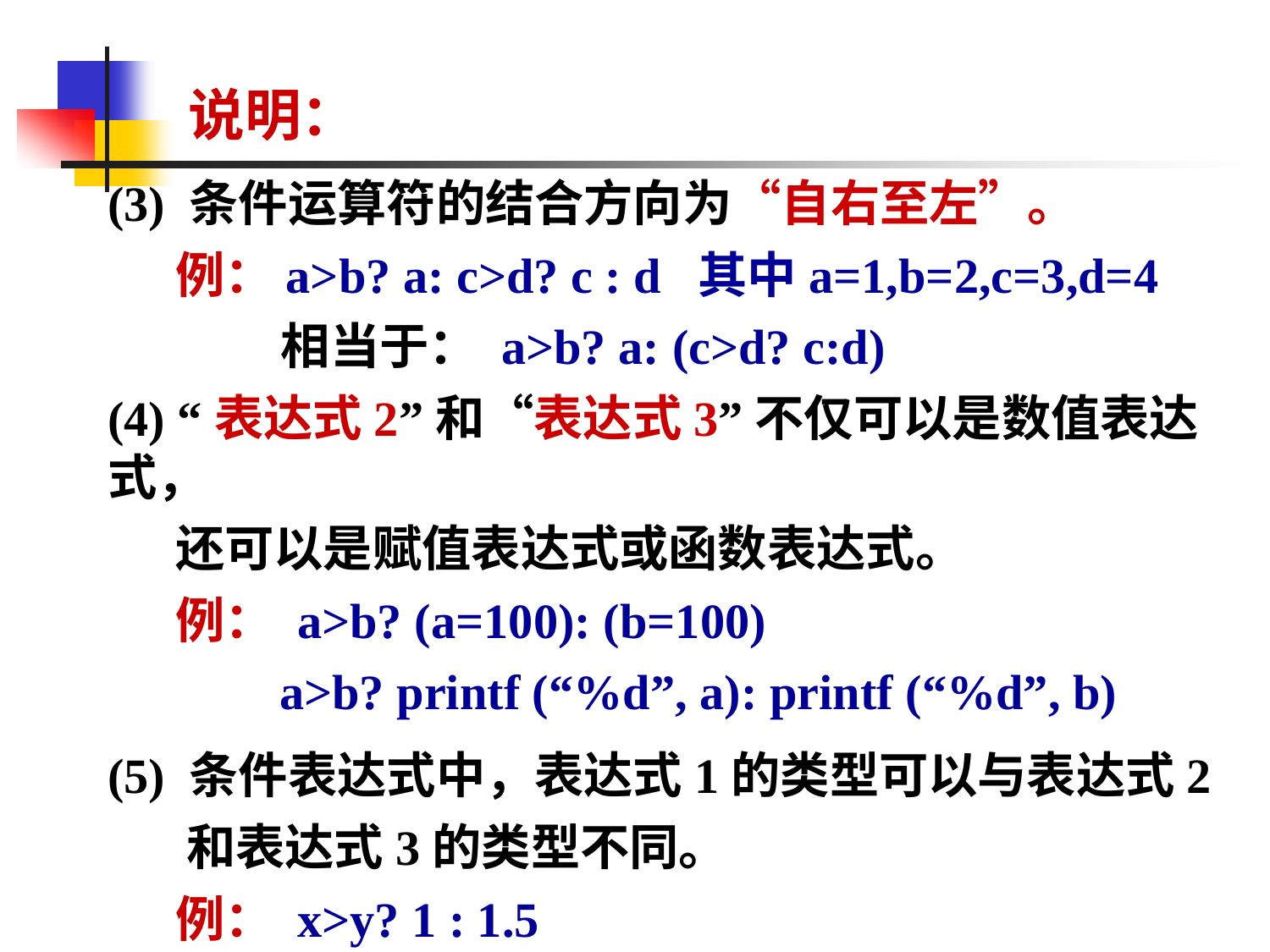

说明：
(3) 条件运算符的结合方向为“自右至左”。
     例：a>b? a: c>d? c : d  其中a=1,b=2,c=3,d=4
    　      相当于： a>b? a: (c>d? c:d)
(4) “表达式2”和“表达式3”不仅可以是数值表达式，
     还可以是赋值表达式或函数表达式。
     例： a>b? (a=100): (b=100)
              a>b? printf (“%d”, a): printf (“%d”, b)
(5) 条件表达式中，表达式1的类型可以与表达式2
      和表达式3的类型不同。
     例： x>y? 1 : 1.5